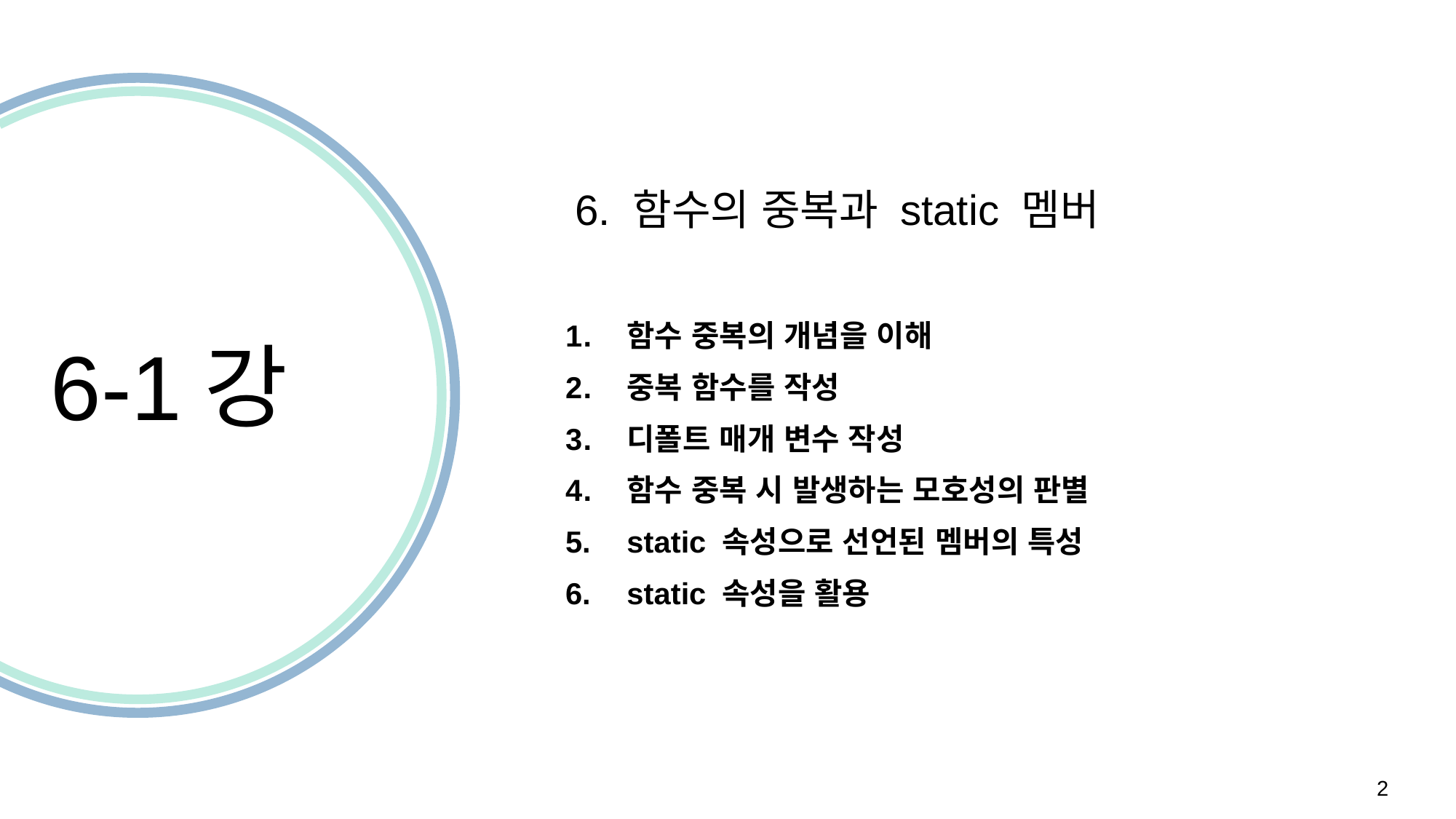

6. 함수의 중복과 static 멤버
6-1강
함수 중복의 개념을 이해
중복 함수를 작성
디폴트 매개 변수 작성
함수 중복 시 발생하는 모호성의 판별
static 속성으로 선언된 멤버의 특성
static 속성을 활용